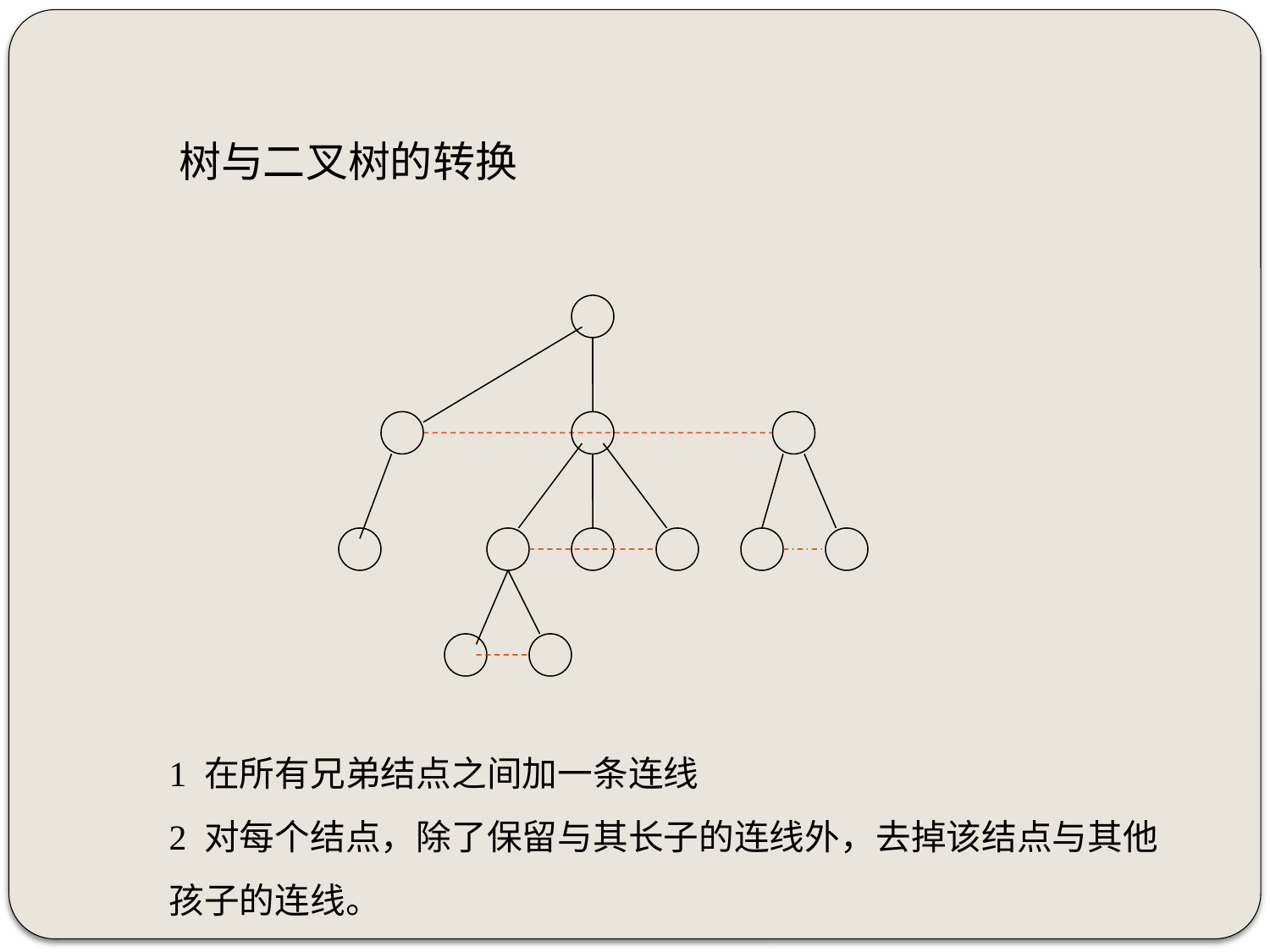

树与二叉树的转换

1 在所有兄弟结点之间加一条连线
2 对每个结点，除了保留与其长子的连线外，去掉该结点与其他孩子的连线。